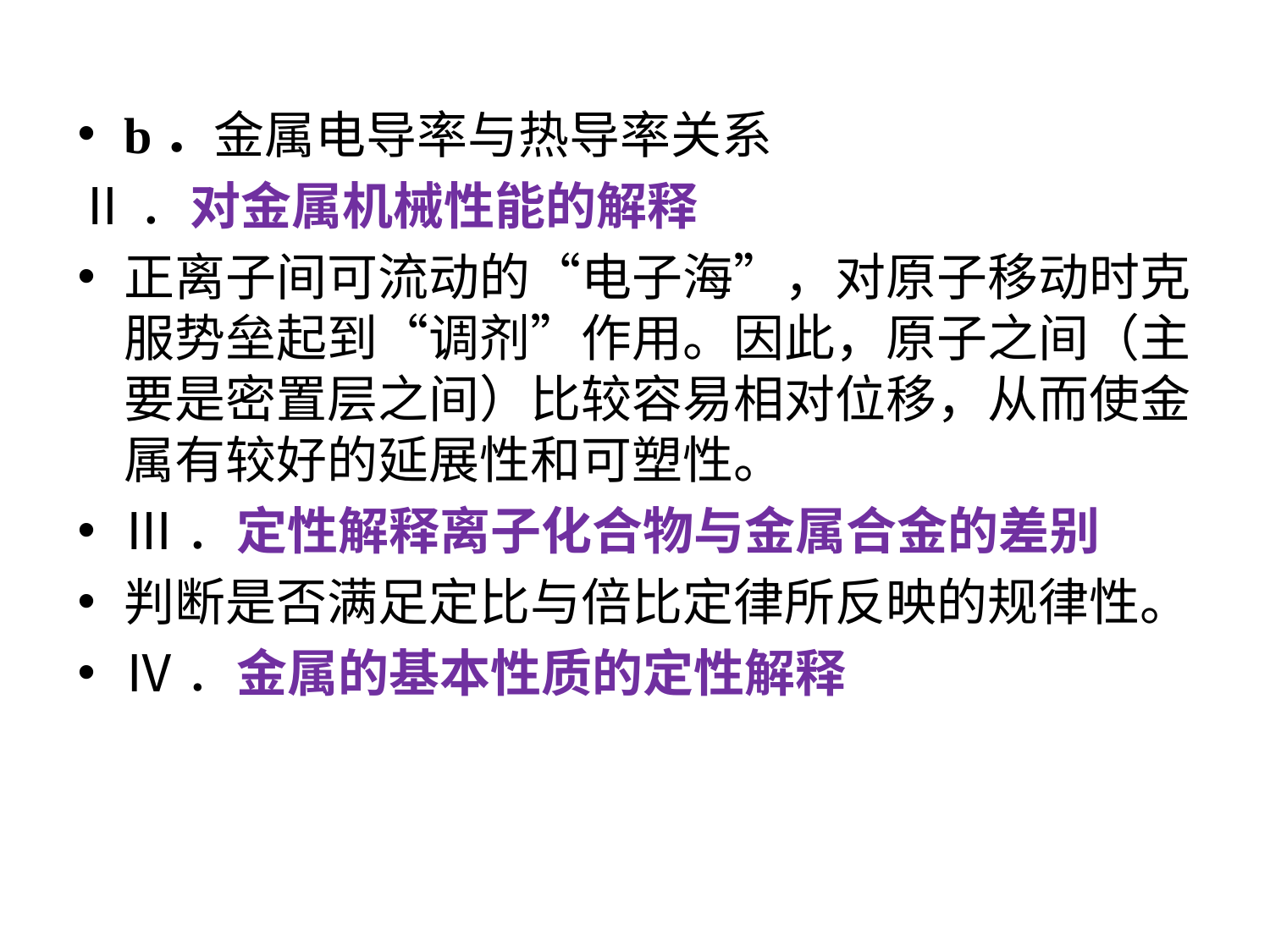

b．金属电导率与热导率关系
Ⅱ．对金属机械性能的解释
正离子间可流动的“电子海”，对原子移动时克服势垒起到“调剂”作用。因此，原子之间（主要是密置层之间）比较容易相对位移，从而使金属有较好的延展性和可塑性。
Ⅲ．定性解释离子化合物与金属合金的差别
判断是否满足定比与倍比定律所反映的规律性。
Ⅳ．金属的基本性质的定性解释